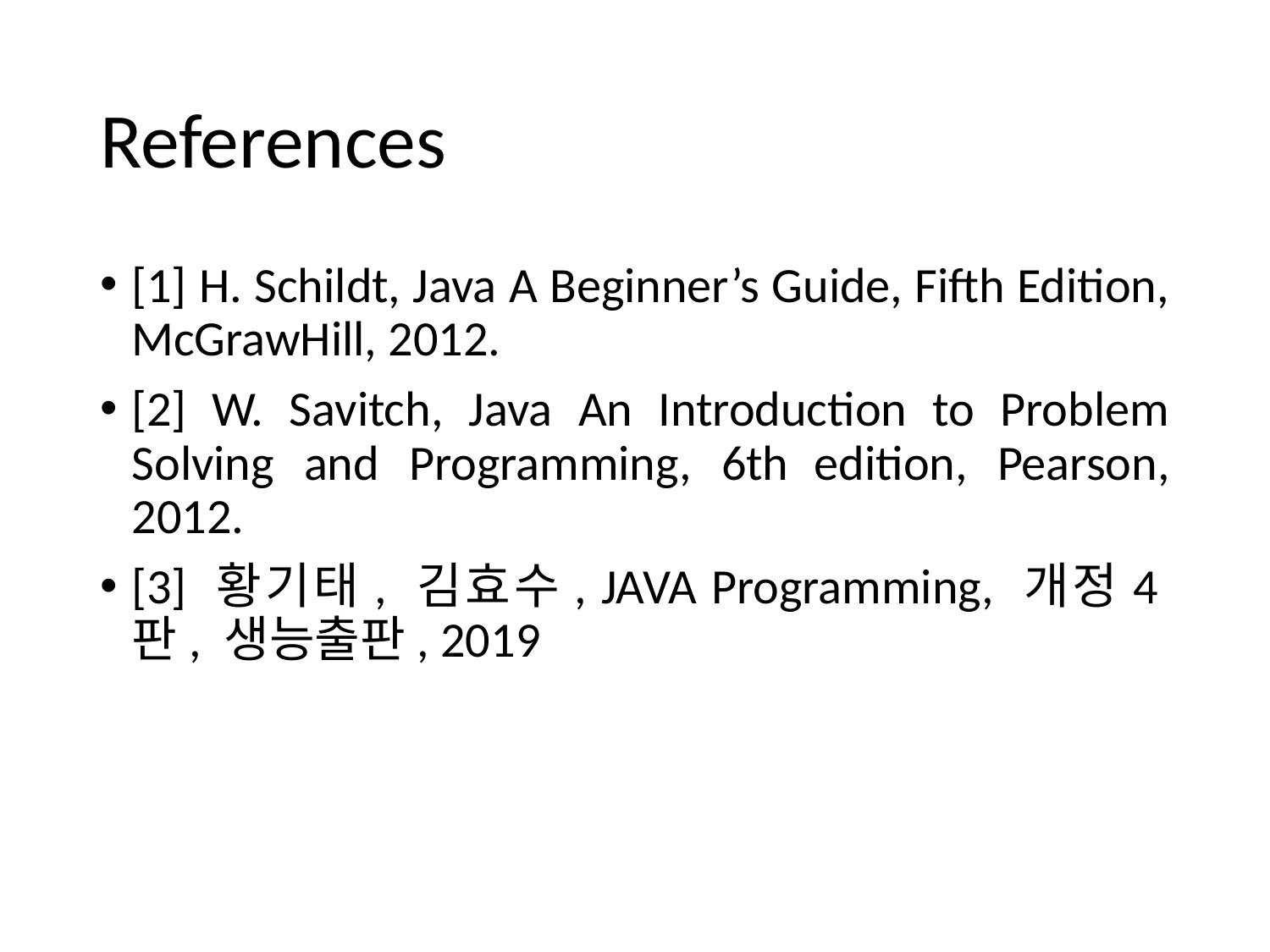

# References
[1] H. Schildt, Java A Beginner’s Guide, Fifth Edition, McGrawHill, 2012.
[2] W. Savitch, Java An Introduction to Problem Solving and Programming, 6th edition, Pearson, 2012.
[3] 황기태, 김효수, JAVA Programming, 개정4판, 생능출판, 2019